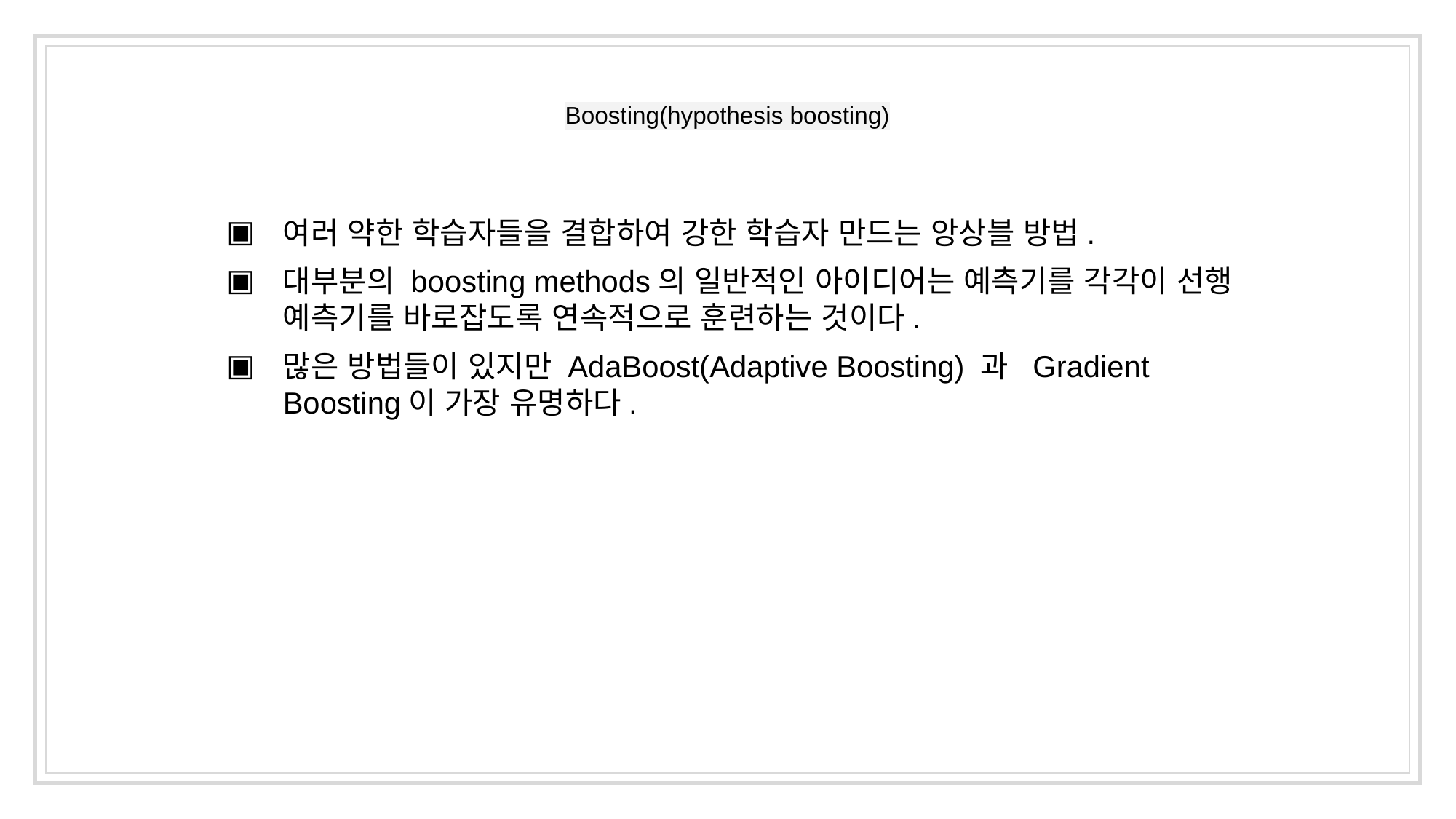

# Boosting(hypothesis boosting)
여러 약한 학습자들을 결합하여 강한 학습자 만드는 앙상블 방법.
대부분의 boosting methods의 일반적인 아이디어는 예측기를 각각이 선행 예측기를 바로잡도록 연속적으로 훈련하는 것이다.
많은 방법들이 있지만 AdaBoost(Adaptive Boosting) 과  Gradient Boosting이 가장 유명하다.